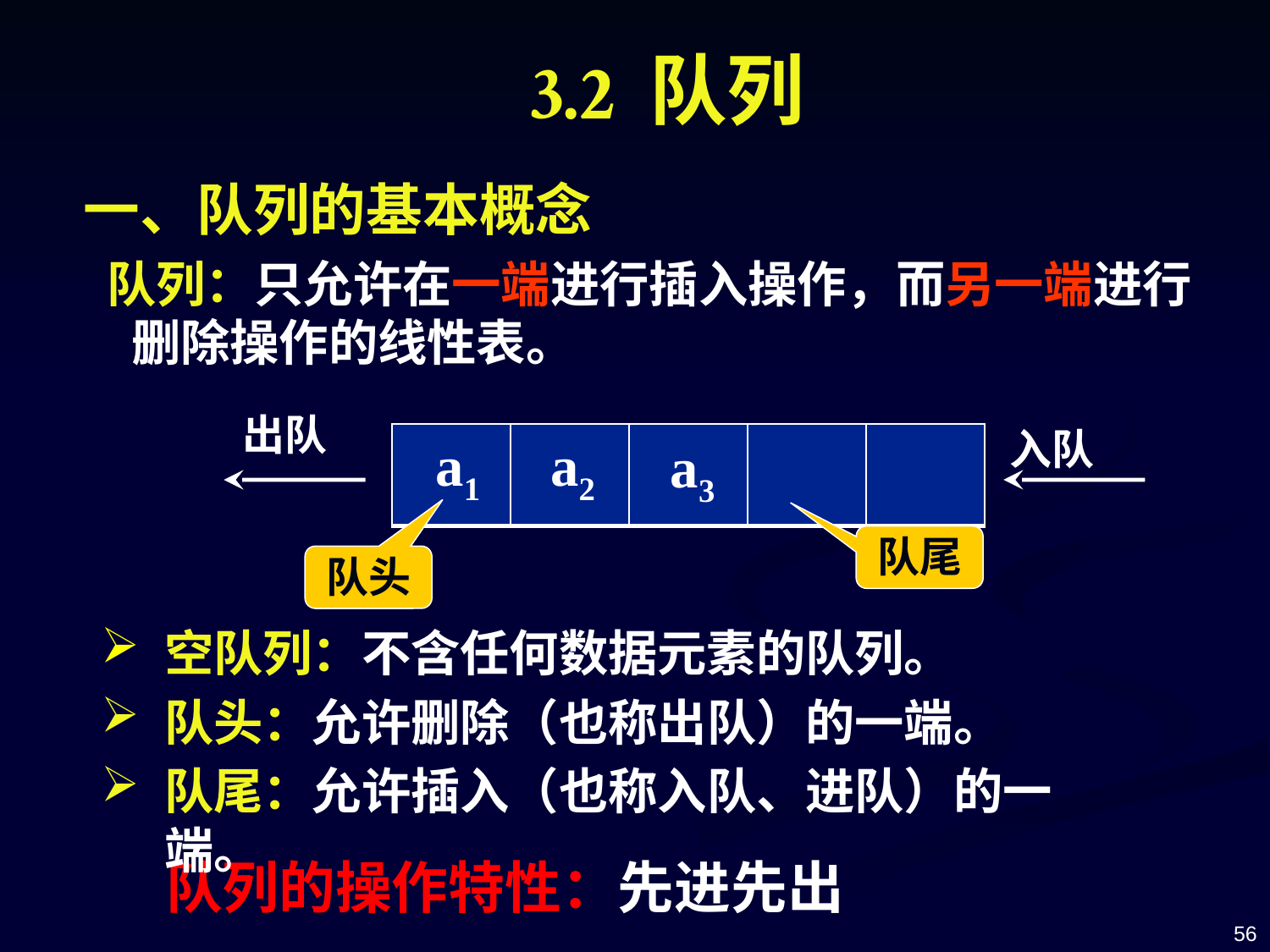

# 3.2 队列
一、队列的基本概念
 队列：只允许在一端进行插入操作，而另一端进行删除操作的线性表。
出队

入队

a1
a2
|  |  |  |  |  |
| --- | --- | --- | --- | --- |
a3
队尾
队头
空队列：不含任何数据元素的队列。
队头：允许删除（也称出队）的一端。
队尾：允许插入（也称入队、进队）的一端。
队列的操作特性：先进先出
56